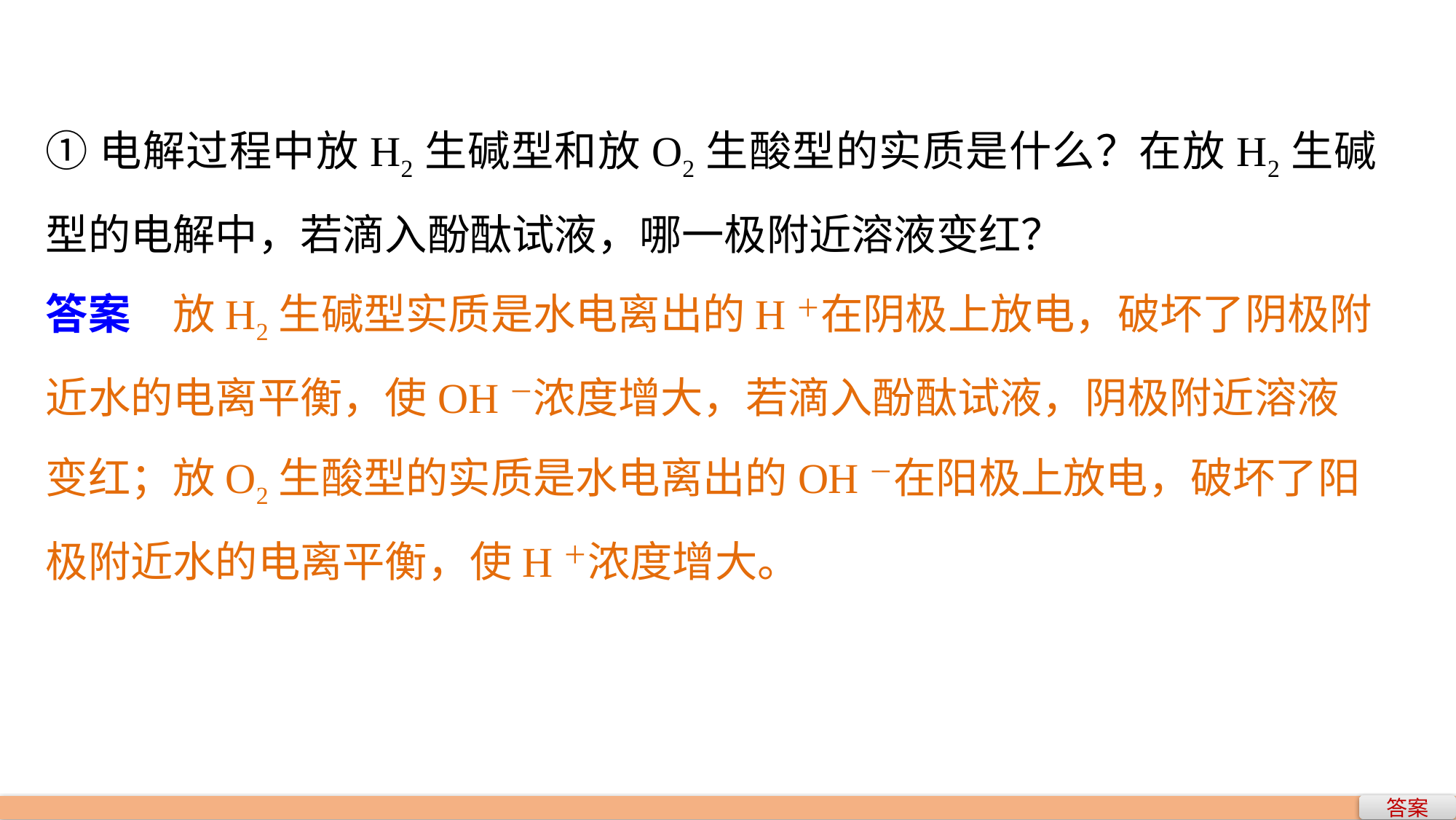

①电解过程中放H2生碱型和放O2生酸型的实质是什么？在放H2生碱型的电解中，若滴入酚酞试液，哪一极附近溶液变红？
答案　放H2生碱型实质是水电离出的H＋在阴极上放电，破坏了阴极附近水的电离平衡，使OH－浓度增大，若滴入酚酞试液，阴极附近溶液变红；放O2生酸型的实质是水电离出的OH－在阳极上放电，破坏了阳极附近水的电离平衡，使H＋浓度增大。
答案